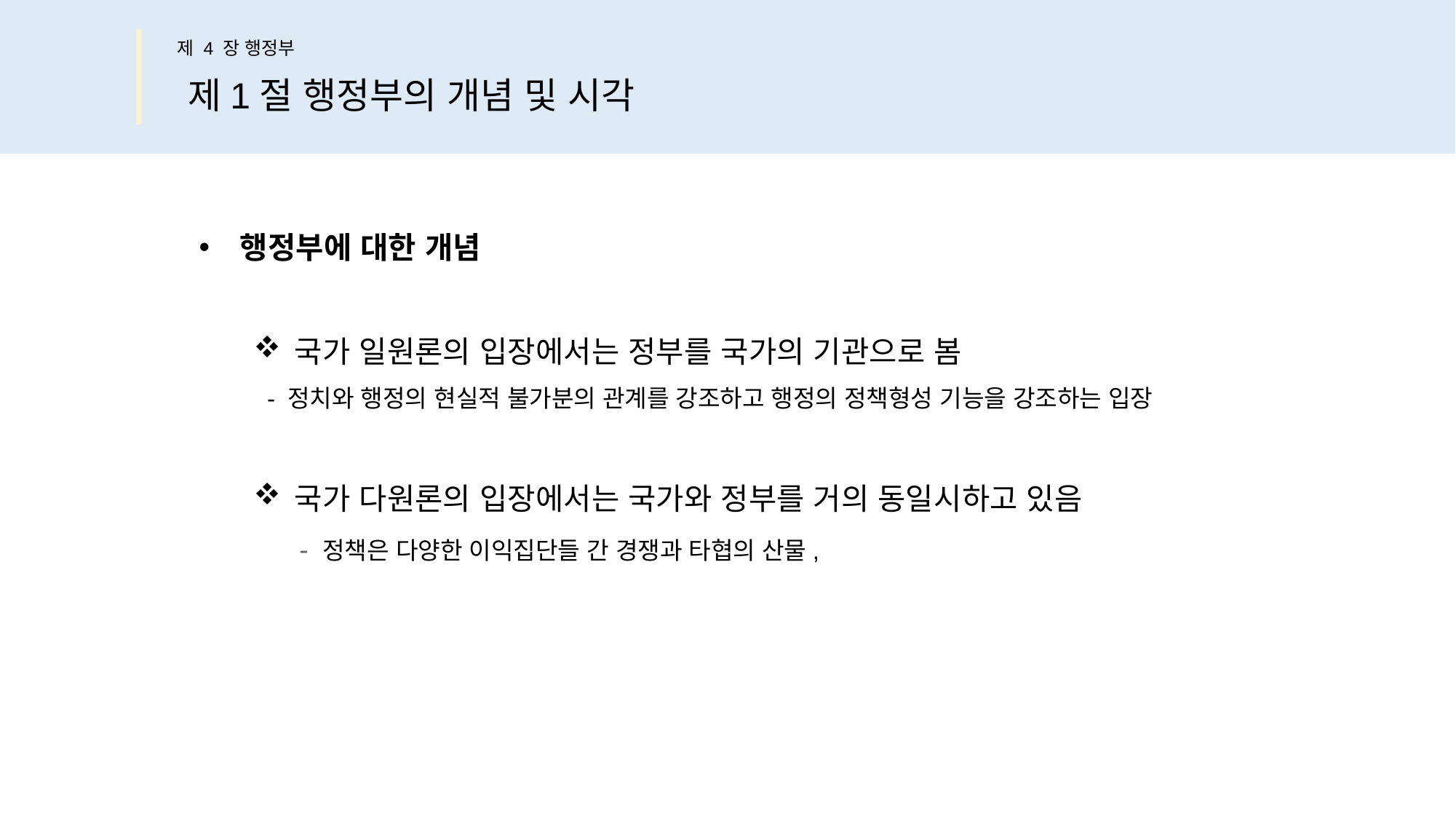

제 4 장 행정부
제1절 행정부의 개념 및 시각
행정부에 대한 개념

국가 일원론의 입장에서는 정부를 국가의 기관으로 봄
  - 정치와 행정의 현실적 불가분의 관계를 강조하고 행정의 정책형성 기능을 강조하는 입장

국가 다원론의 입장에서는 국가와 정부를 거의 동일시하고 있음
      - 정책은 다양한 이익집단들 간 경쟁과 타협의 산물,